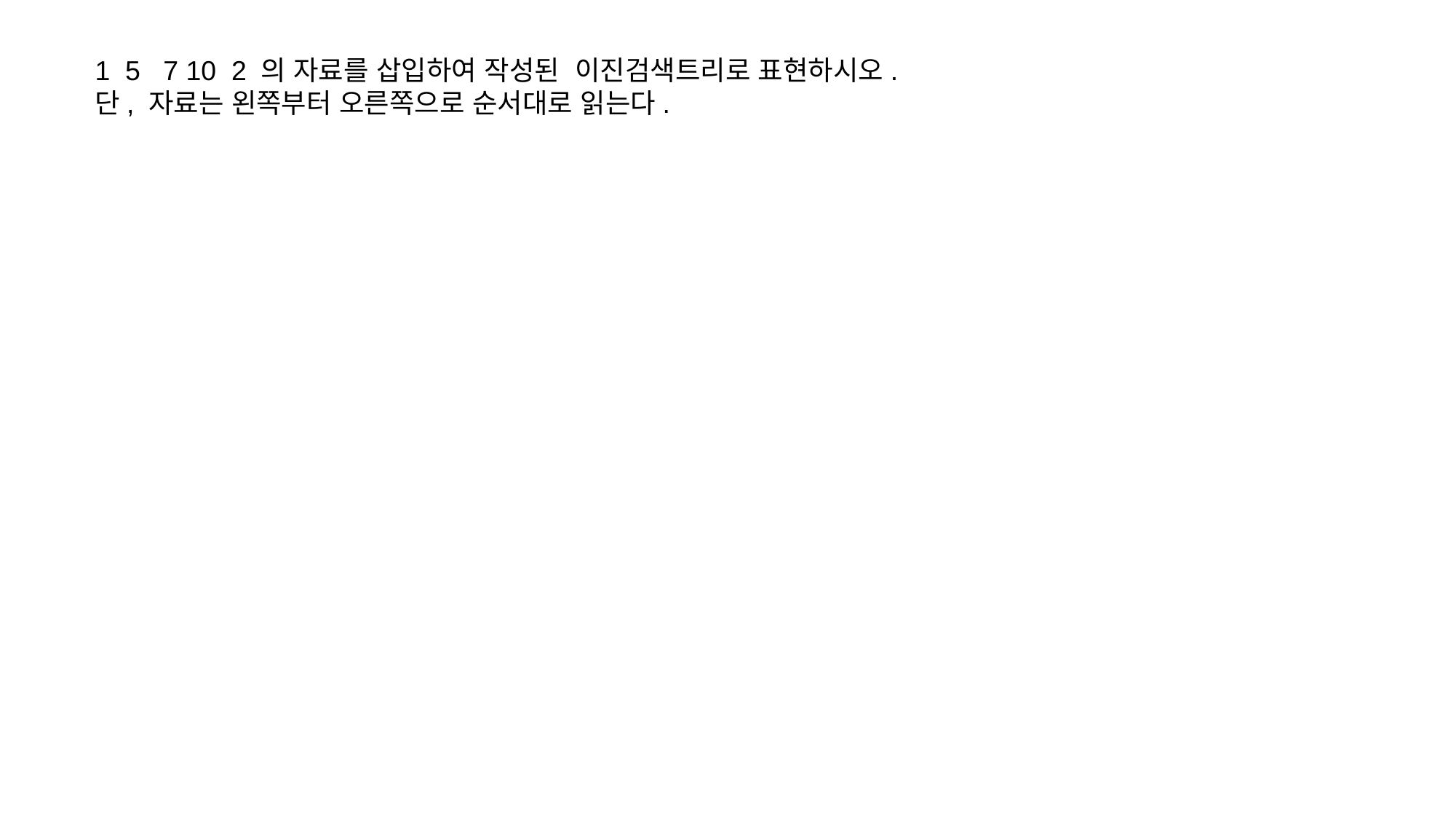

1  5   7 10  2 의 자료를 삽입하여 작성된  이진검색트리로 표현하시오.
단, 자료는 왼쪽부터 오른쪽으로 순서대로 읽는다.